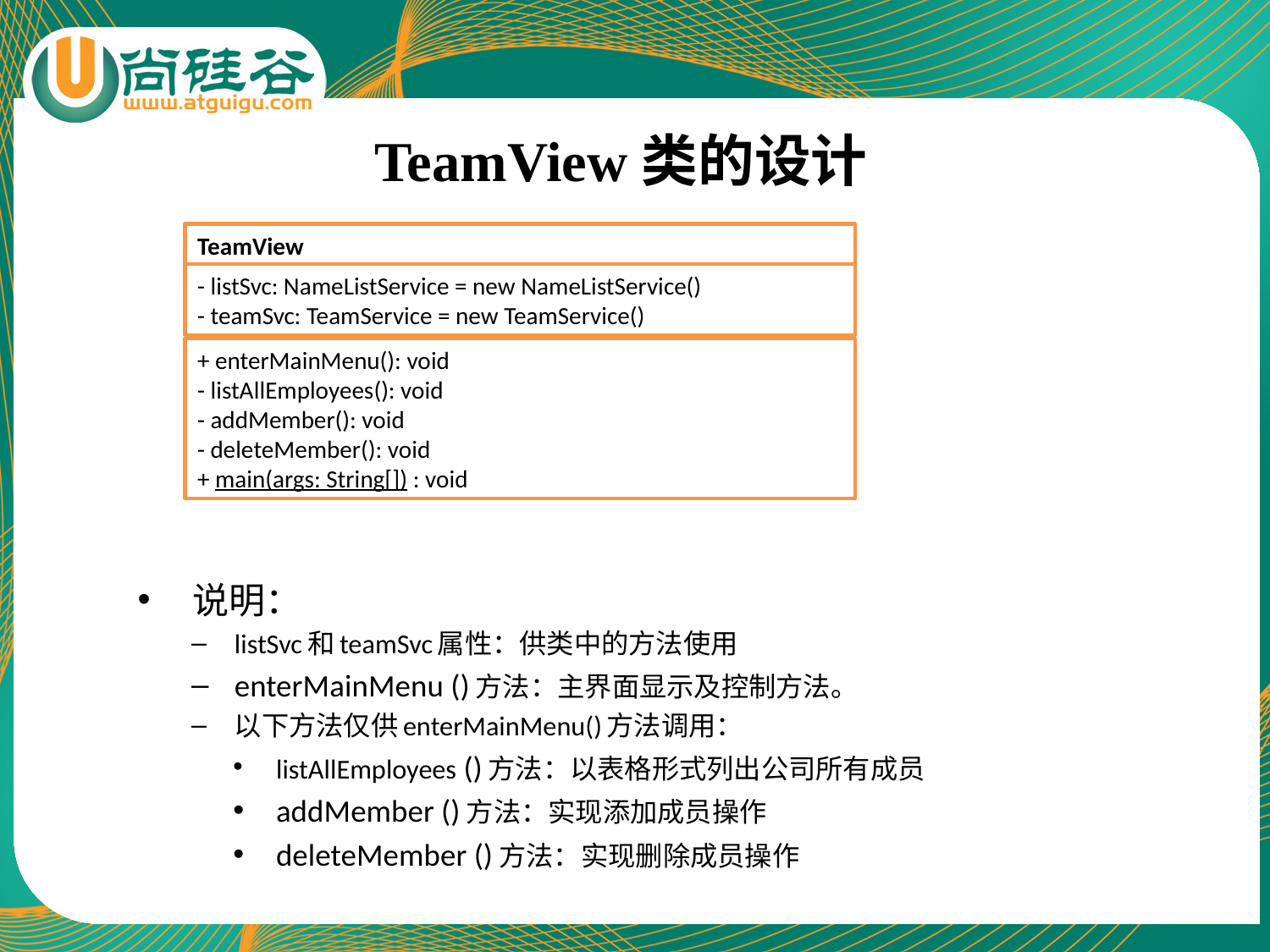

# TeamView类的设计

说明：
listSvc和teamSvc属性：供类中的方法使用
enterMainMenu ()方法：主界面显示及控制方法。
以下方法仅供enterMainMenu()方法调用：
listAllEmployees ()方法：以表格形式列出公司所有成员
addMember ()方法：实现添加成员操作
deleteMember ()方法：实现删除成员操作
TeamView
- listSvc: NameListService = new NameListService()
- teamSvc: TeamService = new TeamService()
+ enterMainMenu(): void
- listAllEmployees(): void
- addMember(): void
- deleteMember(): void
+ main(args: String[]) : void